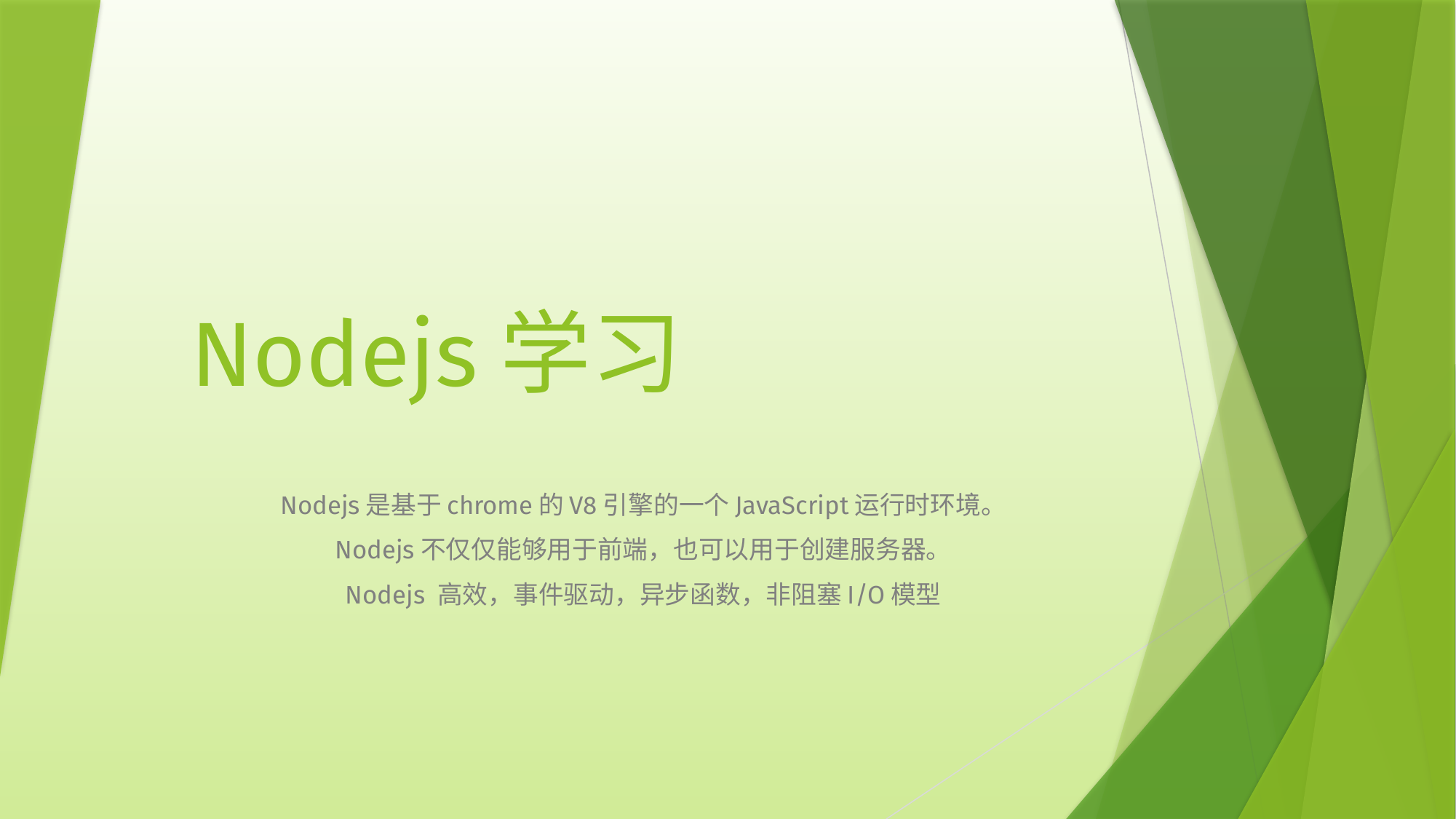

# Nodejs学习
Nodejs是基于chrome的V8引擎的一个JavaScript运行时环境。
Nodejs不仅仅能够用于前端，也可以用于创建服务器。
Nodejs 高效，事件驱动，异步函数，非阻塞I/O模型